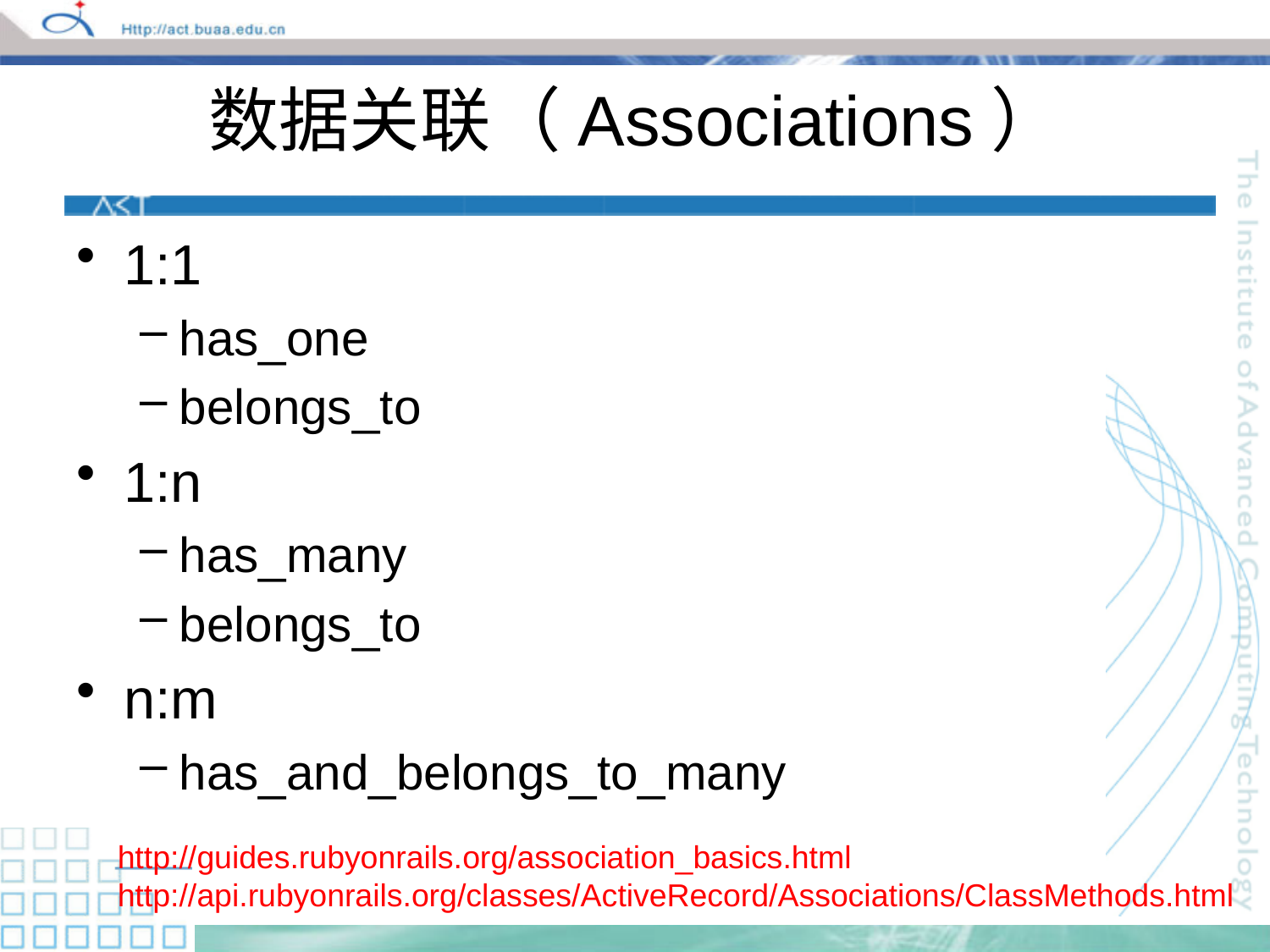

# 数据关联（Associations）
1:1
has_one
belongs_to
1:n
has_many
belongs_to
n:m
has_and_belongs_to_many

http://guides.rubyonrails.org/association_basics.html
http://api.rubyonrails.org/classes/ActiveRecord/Associations/ClassMethods.html